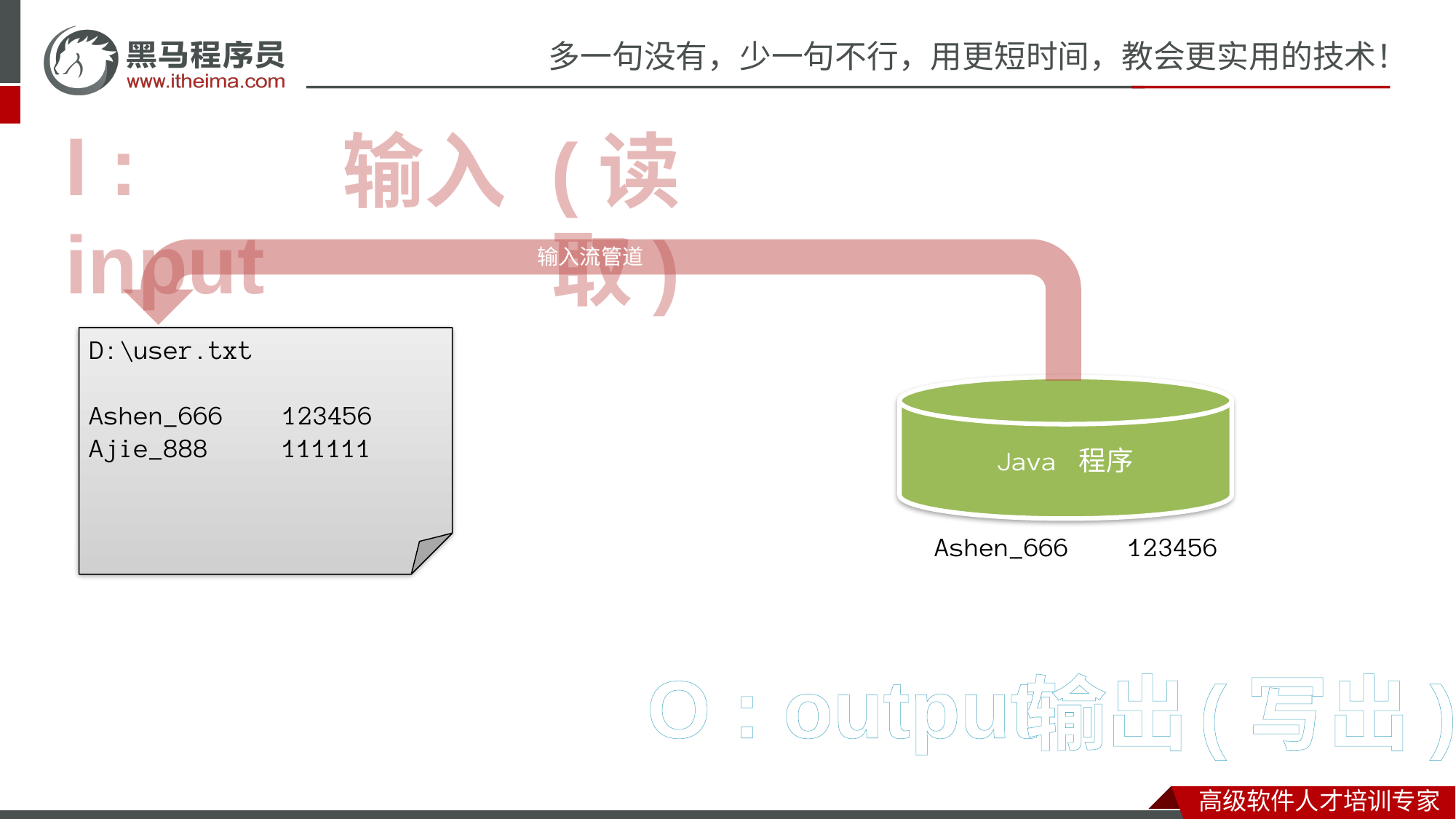

I : input
输入
(读取)
输入流管道

D:\user.txt

Ashen_666    123456
Ajie_888     111111

Java 程序
Ashen_666    123456
O : output
输出
(写出)